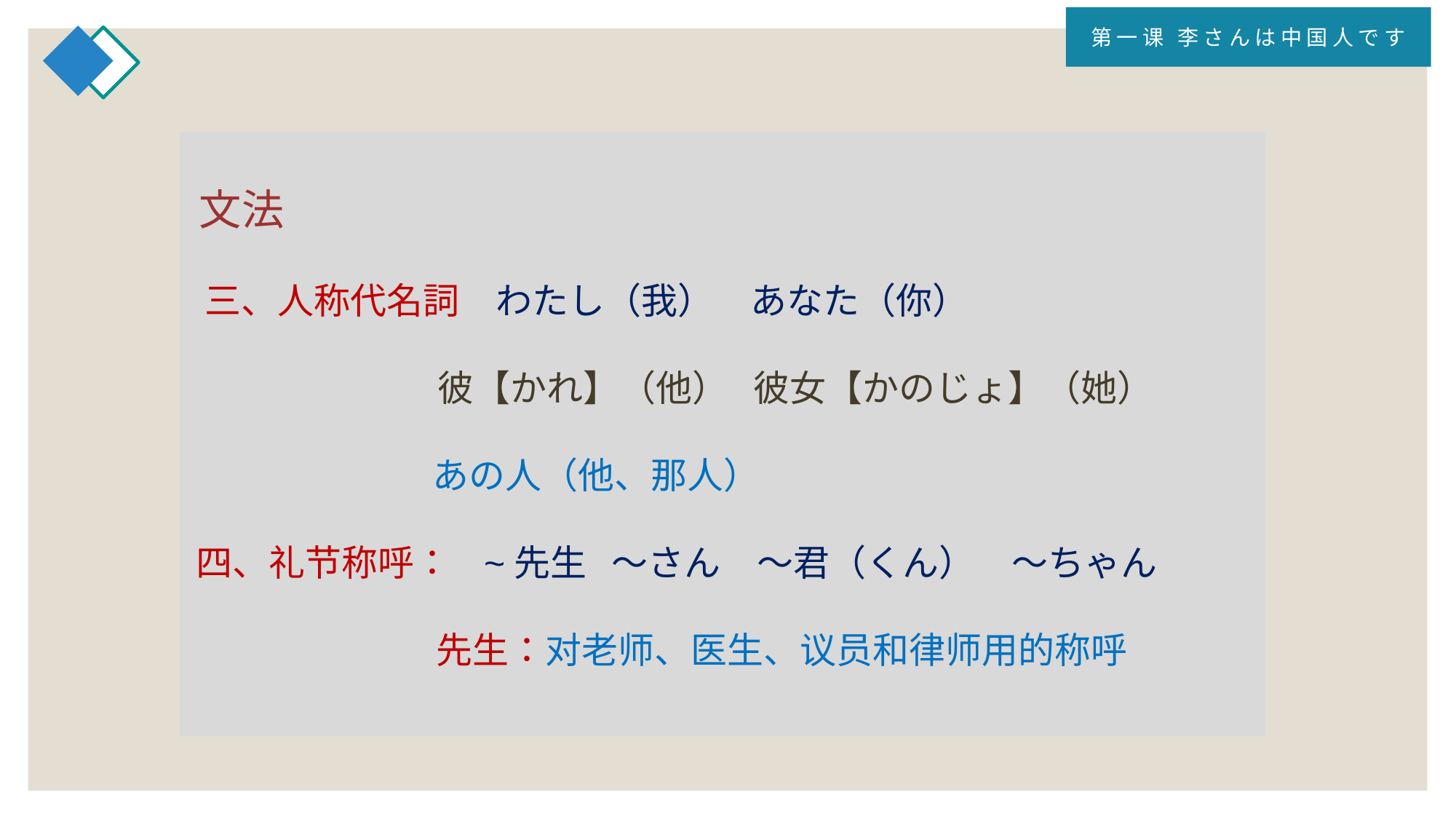

第一课 李さんは中国人です

 文法
  三、人称代名詞　わたし（我）　あなた（你）
                         　 彼【かれ】（他）   彼女【かのじょ】（她）
　　                      あの人（他、那人）
  四、礼节称呼：   ~先生   ～さん　～君（くん）　～ちゃん
　　　                  先生：对老师、医生、议员和律师用的称呼